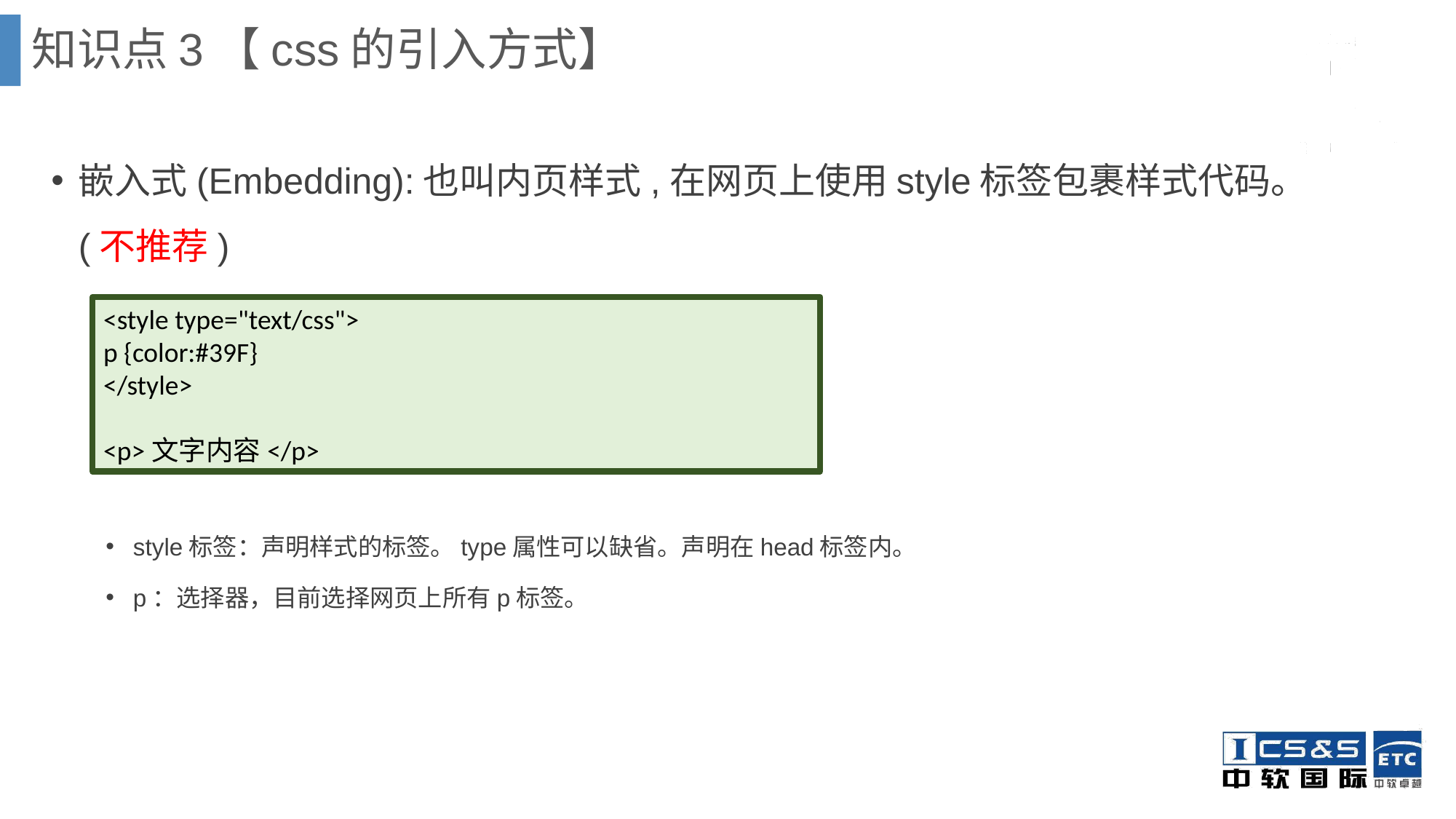

知识点3【css的引入方式】
嵌入式(Embedding):也叫内页样式,在网页上使用style标签包裹样式代码。 (不推荐)

style标签：声明样式的标签。type属性可以缺省。声明在head标签内。
p：选择器，目前选择网页上所有p标签。

<style type="text/css">
p {color:#39F}
</style>

<p>文字内容</p>